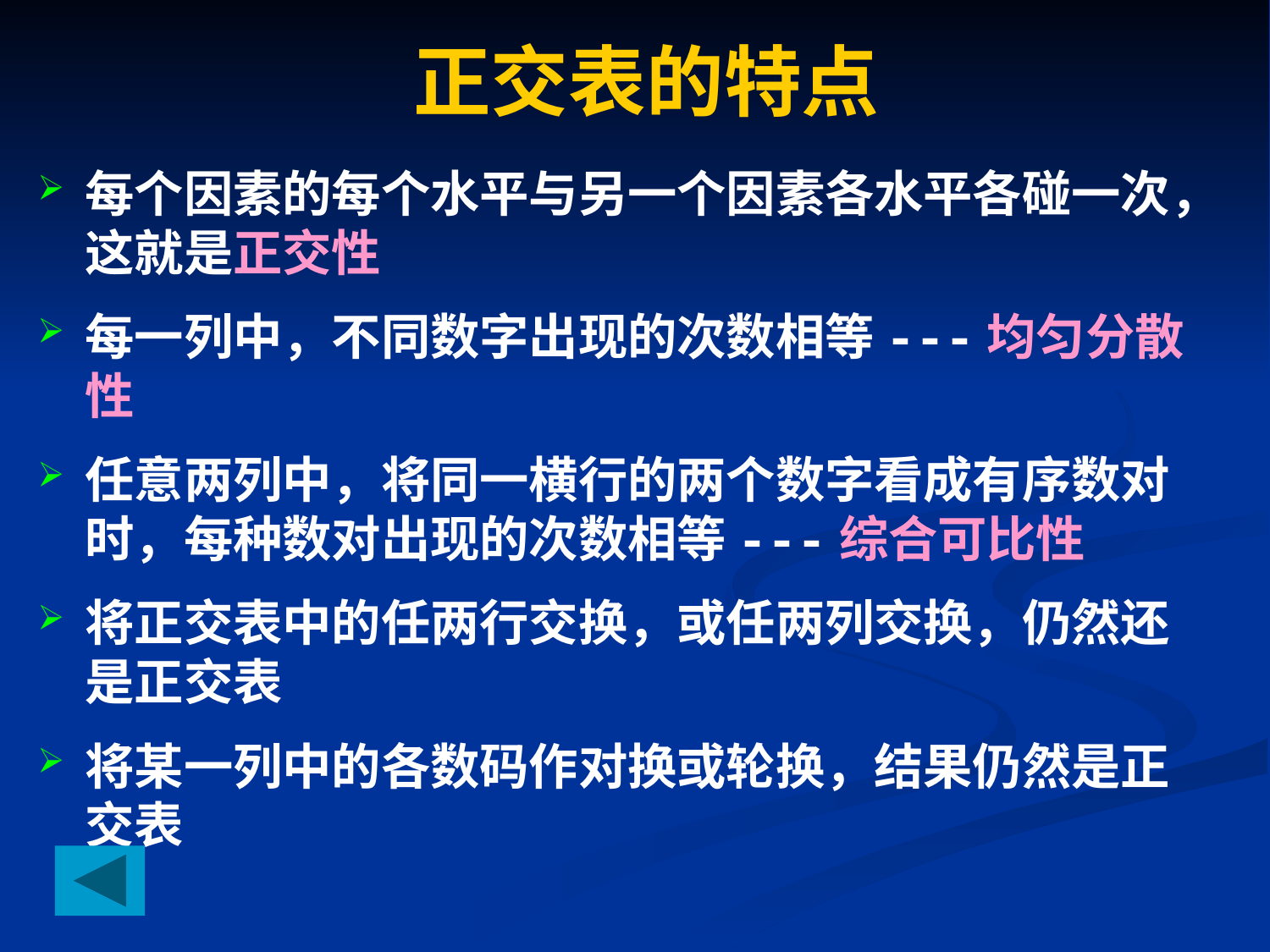

正交表的特点
每个因素的每个水平与另一个因素各水平各碰一次，这就是正交性
每一列中，不同数字出现的次数相等---均匀分散性
任意两列中，将同一横行的两个数字看成有序数对时，每种数对出现的次数相等---综合可比性
将正交表中的任两行交换，或任两列交换，仍然还是正交表
将某一列中的各数码作对换或轮换，结果仍然是正交表